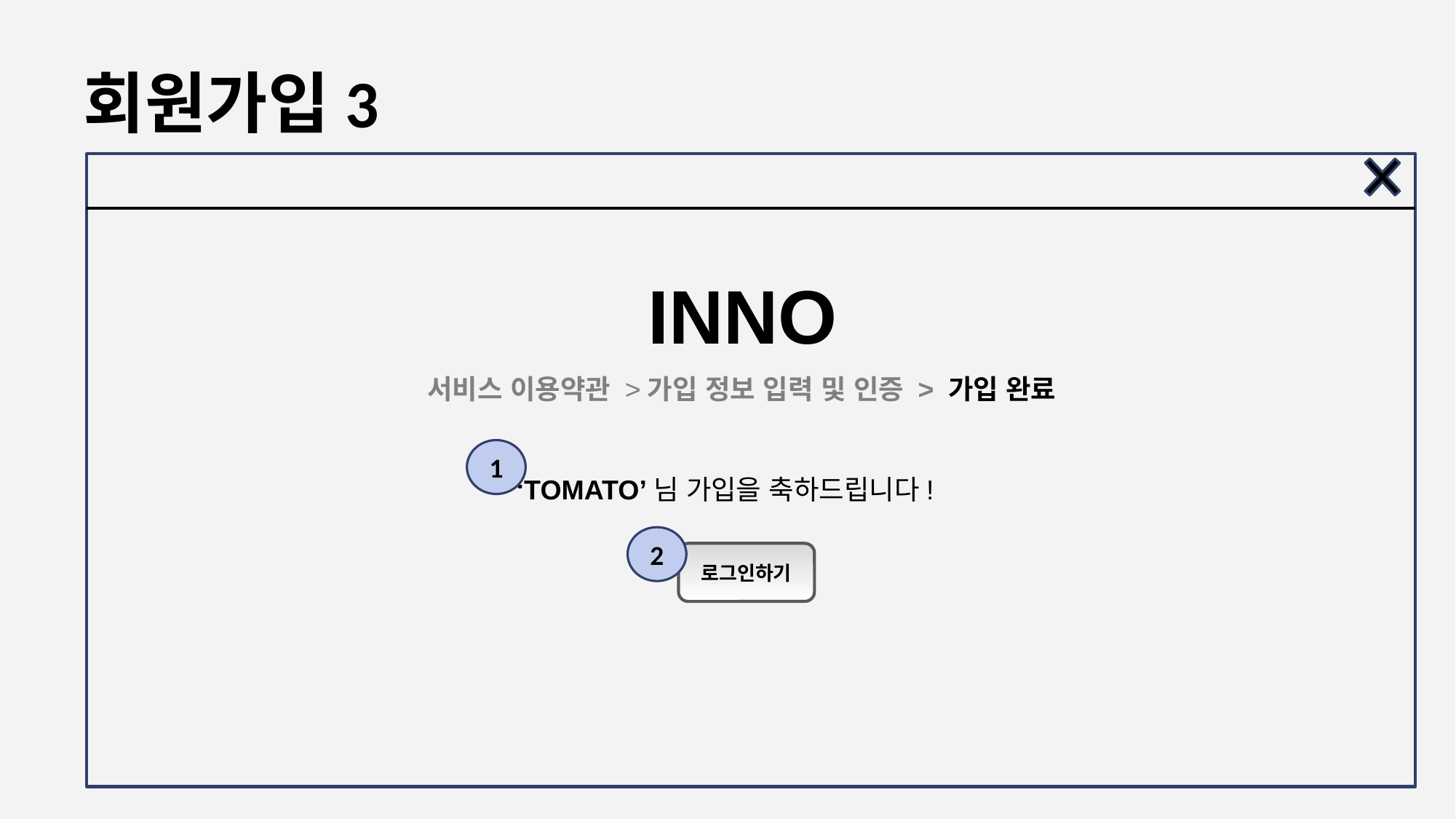

# 회원가입3

INNO
서비스 이용약관 >가입 정보 입력 및 인증 > 가입 완료
1
‘TOMATO’님 가입을 축하드립니다!

2
로그인하기